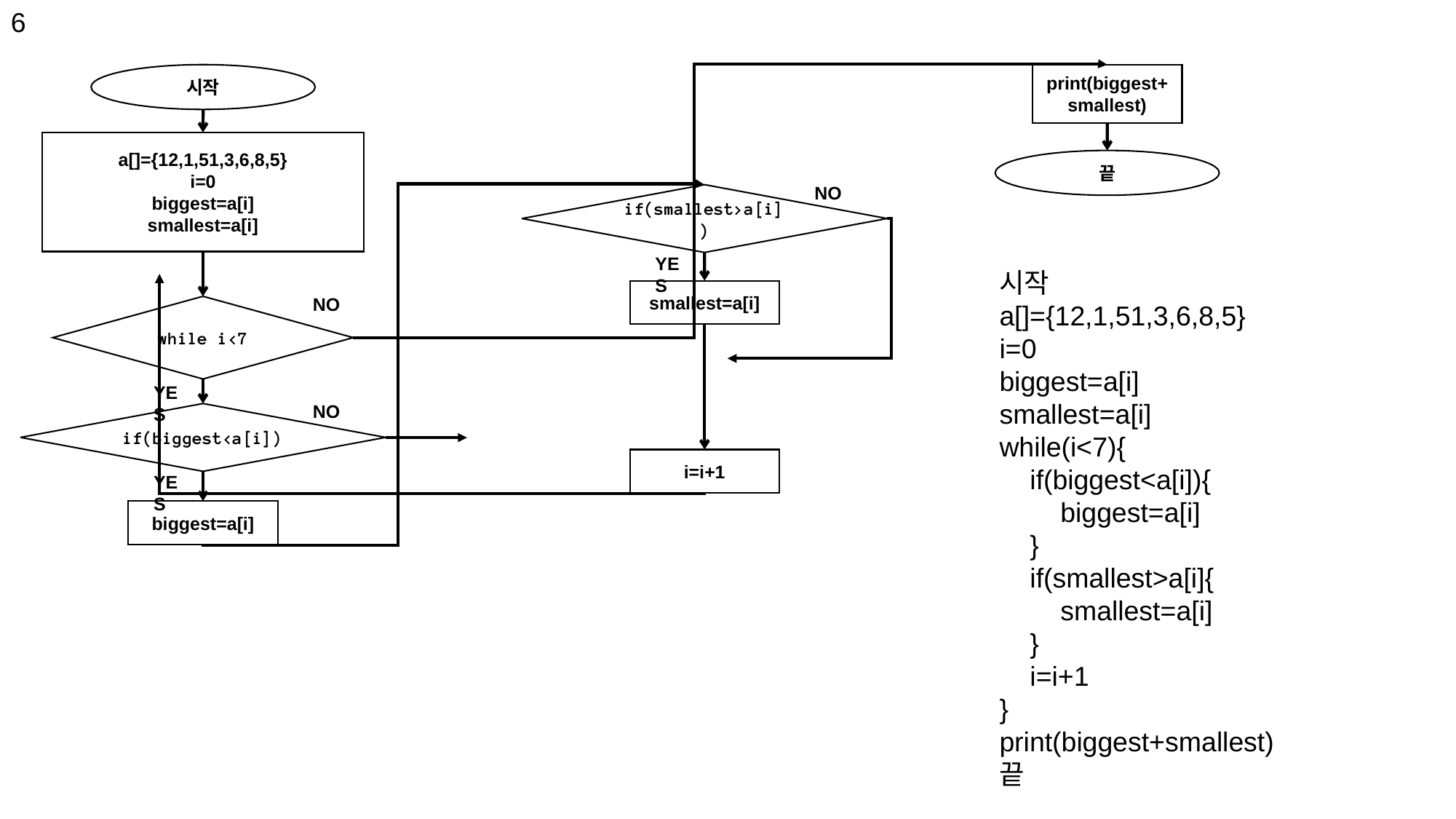

6
시작
print(biggest+smallest)
a[]={12,1,51,3,6,8,5}
i=0
biggest=a[i]
smallest=a[i]
끝
NO
if(smallest>a[i])
YES
시작
a[]={12,1,51,3,6,8,5}
i=0
biggest=a[i]
smallest=a[i]
while(i<7){
    if(biggest<a[i]){
        biggest=a[i]
    }
    if(smallest>a[i]{
        smallest=a[i]
    }
    i=i+1
}
print(biggest+smallest)
끝
smallest=a[i]
NO
while i<7
YES
NO
if(biggest<a[i])
i=i+1
YES
biggest=a[i]